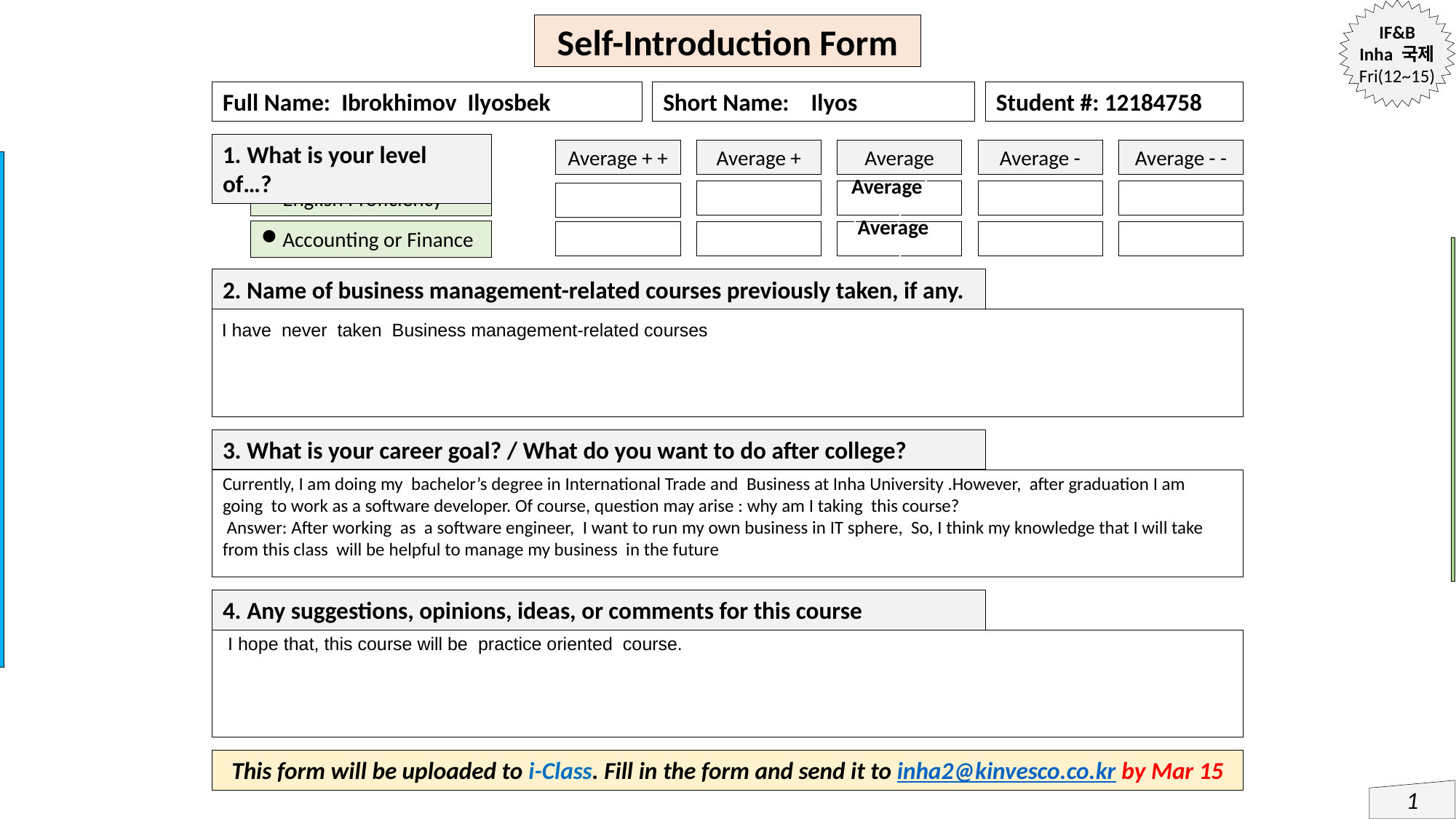

IF&B
Inha 국제
Fri(12~15)
Self-Introduction Form
Full Name:  Ibrokhimov  Ilyosbek
Short Name:    Ilyos
Student #: 12184758
1. What is your level of…?
Average + +
Average +
Average
Average -
Average - -
English Proficiency
(     )
Average(     )
(     )
(     )
Accounting or Finance
(     )
(     )
(Average     )
(     )
(     )
(     )
2. Name of business management-related courses previously taken, if any.

I have  never  taken  Business management-related courses
3. What is your career goal? / What do you want to do after college?

Currently, I am doing my  bachelor’s degree in International Trade and  Business at Inha University .However,  after graduation I am
going  to work as a software developer. Of course, question may arise : why am I taking  this course?
 Answer: After working  as  a software engineer,  I want to run my own business in IT sphere,  So, I think my knowledge that I will take
from this class  will be helpful to manage my business  in the future
4. Any suggestions, opinions, ideas, or comments for this course

 I hope that, this course will be  practice oriented  course.
This form will be uploaded to i-Class. Fill in the form and send it to inha2@kinvesco.co.kr by Mar 15